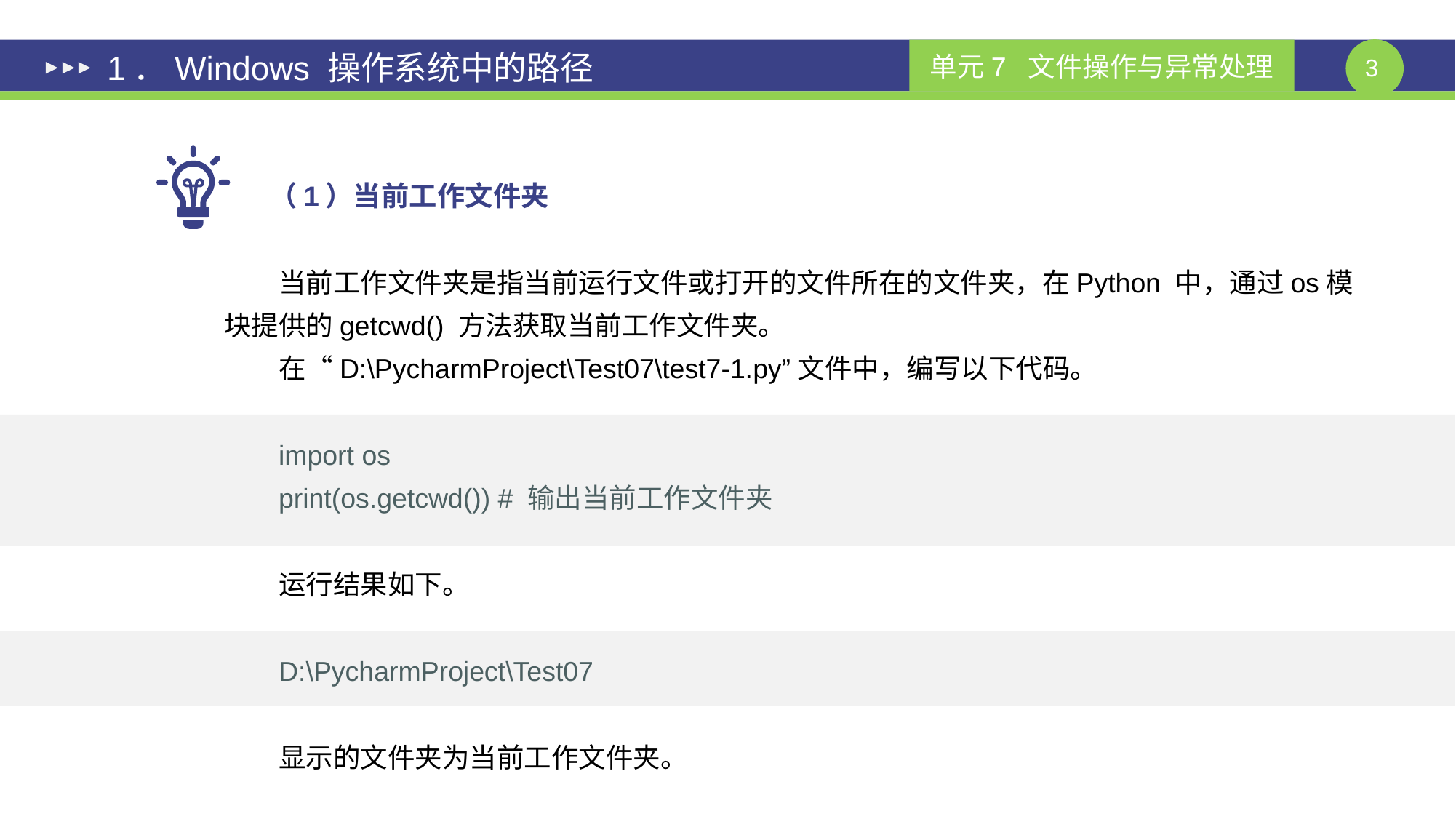

# 1．Windows 操作系统中的路径

（1）当前工作文件夹
当前工作文件夹是指当前运行文件或打开的文件所在的文件夹，在Python 中，通过os模块提供的getcwd() 方法获取当前工作文件夹。
在“D:\PycharmProject\Test07\test7-1.py”文件中，编写以下代码。

import os
print(os.getcwd()) # 输出当前工作文件夹

运行结果如下。

D:\PycharmProject\Test07

显示的文件夹为当前工作文件夹。